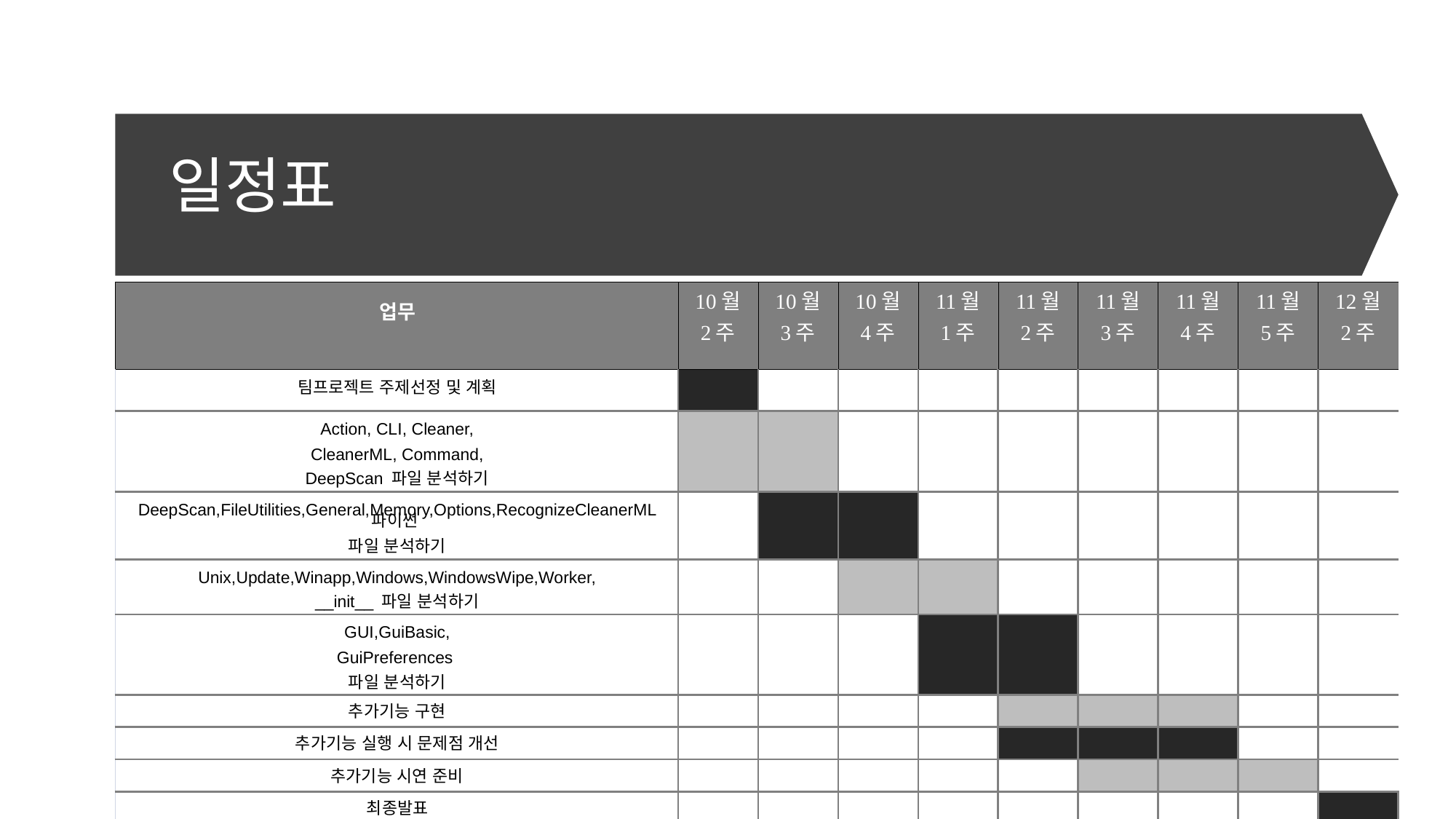

# 일정표
| 업무 | 10월 2주 | 10월 3주 | 10월 4주 | 11월 1주 | 11월 2주 | 11월 3주 | 11월 4주 | 11월 5주 | 12월 2주 |
| --- | --- | --- | --- | --- | --- | --- | --- | --- | --- |
| 팀프로젝트 주제선정 및 계획 |  |  |  |  |  |  |  |  |  |
| Action, CLI, Cleaner, CleanerML, Command, DeepScan 파일 분석하기 |  |  |  |  |  |  |  |  |  |
| DeepScan,FileUtilities,General,Memory,Options,RecognizeCleanerML 파이썬 파일 분석하기 |  |  |  |  |  |  |  |  |  |
| Unix,Update,Winapp,Windows,WindowsWipe,Worker, \_\_init\_\_ 파일 분석하기 |  |  |  |  |  |  |  |  |  |
| GUI,GuiBasic, GuiPreferences 파일 분석하기 |  |  |  |  |  |  |  |  |  |
| 추가기능 구현 |  |  |  |  |  |  |  |  |  |
| 추가기능 실행 시 문제점 개선 |  |  |  |  |  |  |  |  |  |
| 추가기능 시연 준비 |  |  |  |  |  |  |  |  |  |
| 최종발표 |  |  |  |  |  |  |  |  |  |